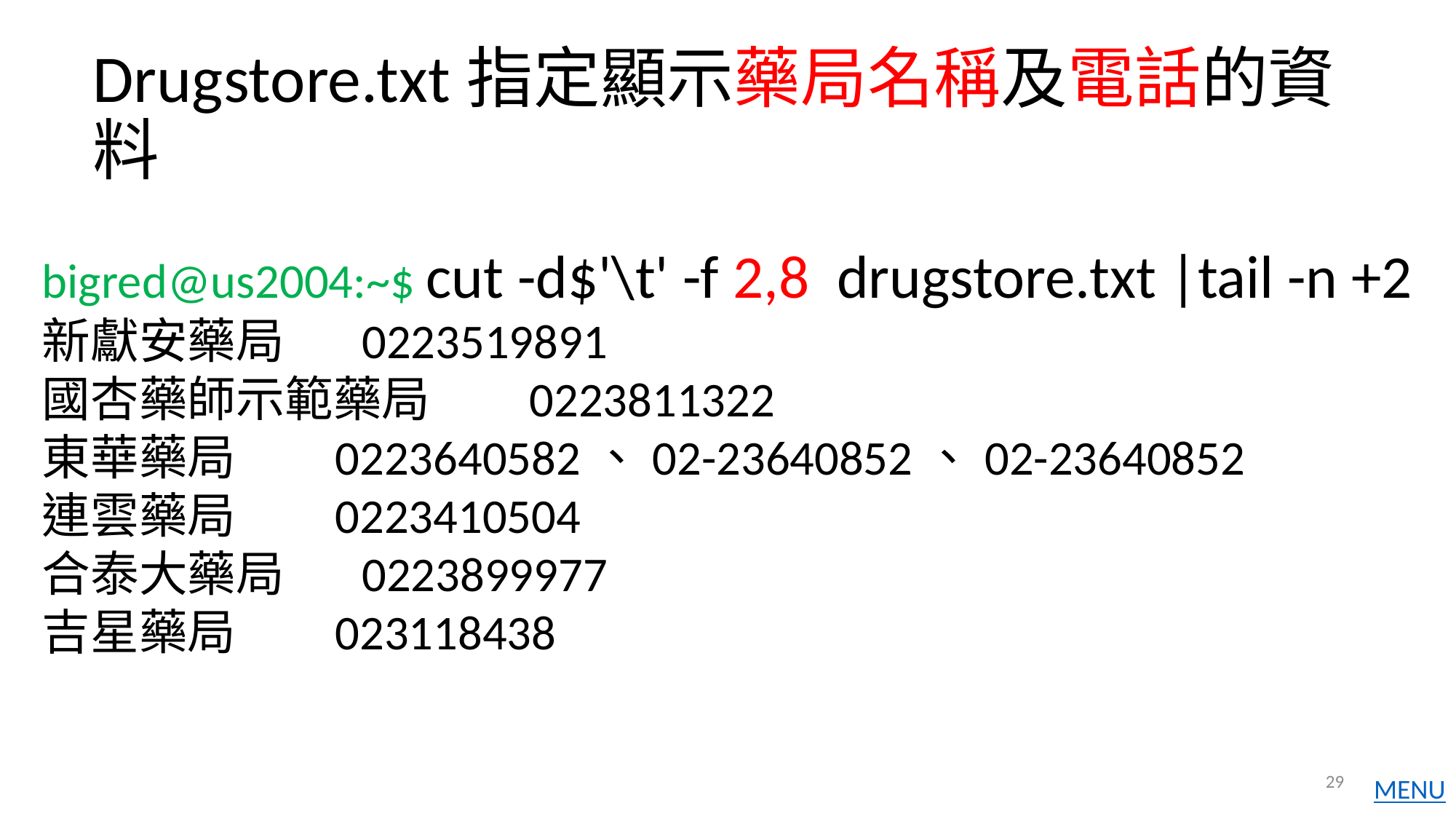

# Drugstore.txt指定顯示藥局名稱及電話的資料
bigred@us2004:~$ cut -d$'\t' -f 2,8  drugstore.txt |tail -n +2
新獻安藥局      0223519891
國杏藥師示範藥局        0223811322
東華藥局        0223640582、02-23640852、02-23640852
連雲藥局        0223410504
合泰大藥局      0223899977
吉星藥局        023118438

29